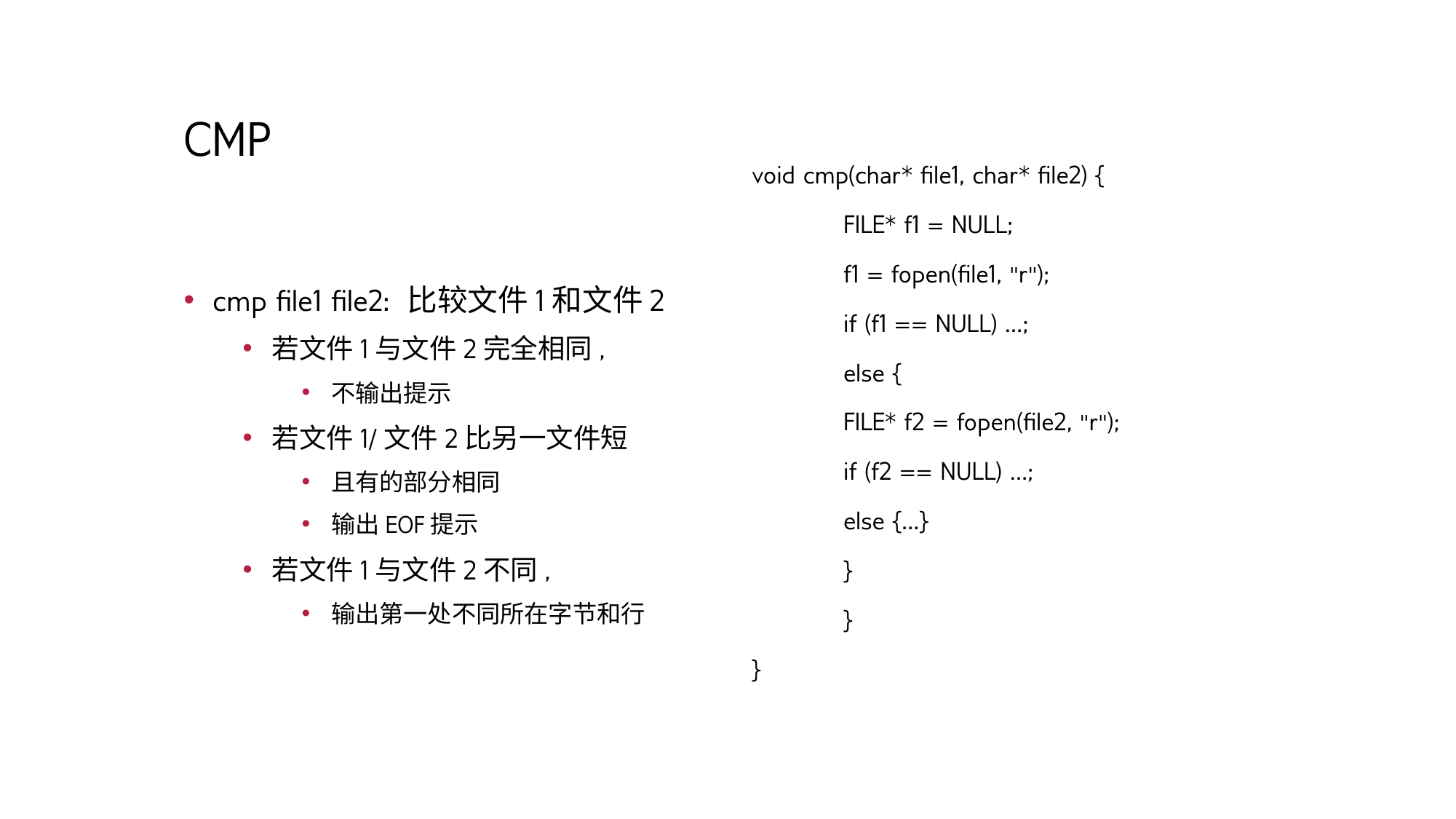

# CMP
void cmp(char* file1, char* file2) {
	FILE* f1 = NULL;
	f1 = fopen(file1, "r");
	if (f1 == NULL) …;
	else {
		FILE* f2 = fopen(file2, "r");
		if (f2 == NULL) …;
		else {…}
		}
	}
}
cmp file1 file2: 比较文件1和文件2
若文件1与文件2完全相同,
不输出提示
若文件1/文件2比另一文件短
且有的部分相同
输出EOF提示
若文件1与文件2不同,
输出第一处不同所在字节和行